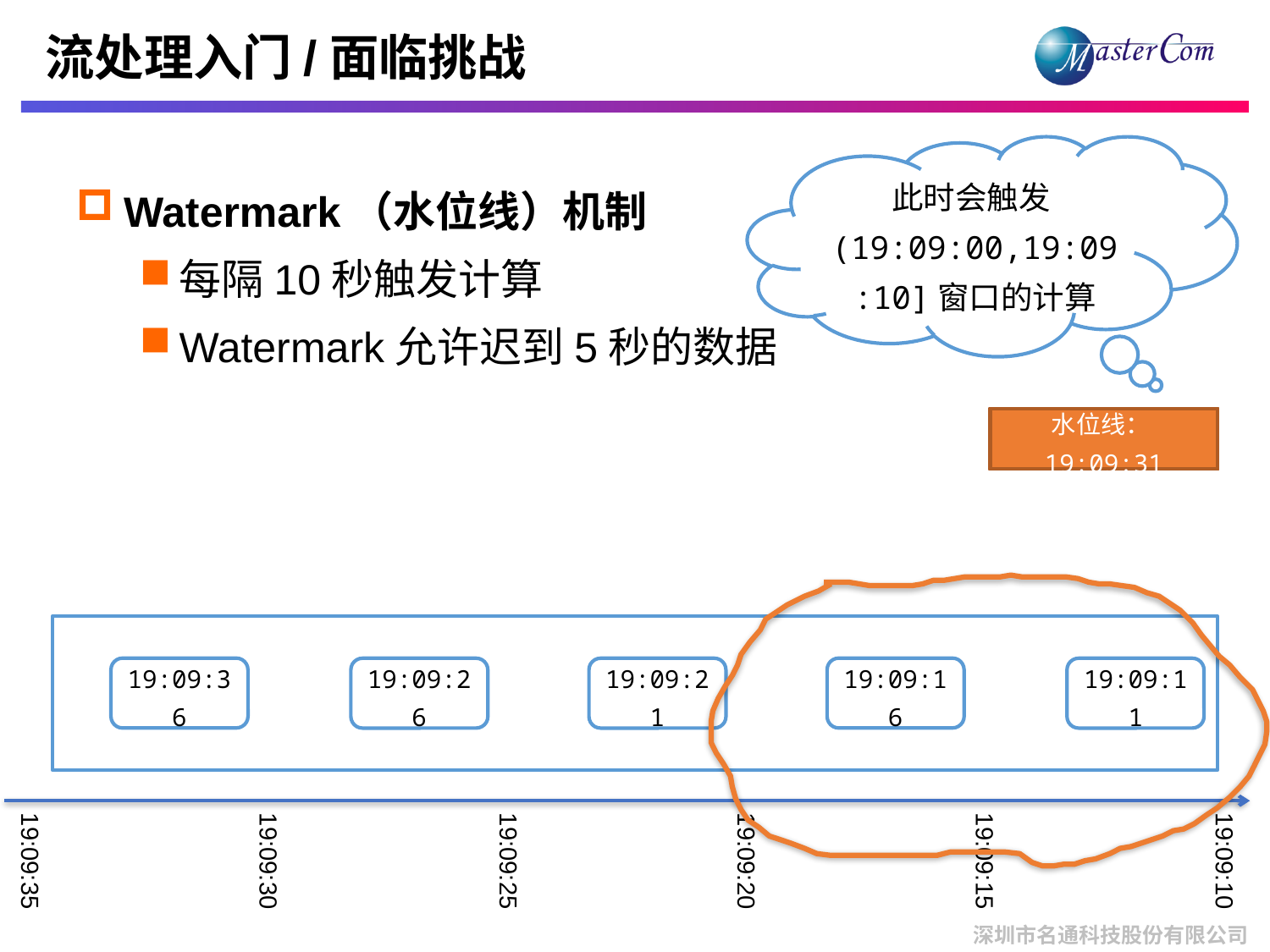

# 流处理入门/面临挑战
此时会触发(19:09:00,19:09:10]窗口的计算
Watermark（水位线）机制
每隔10秒触发计算
Watermark允许迟到5秒的数据

水位线：19:09:06
水位线：19:09:11
水位线：19:09:16
水位线：19:09:21
水位线：19:09:31

19:09:36
19:09:16
19:09:26
19:09:21
19:09:11
19:09:35
19:09:30
19:09:25
19:09:20
19:09:15
19:09:10